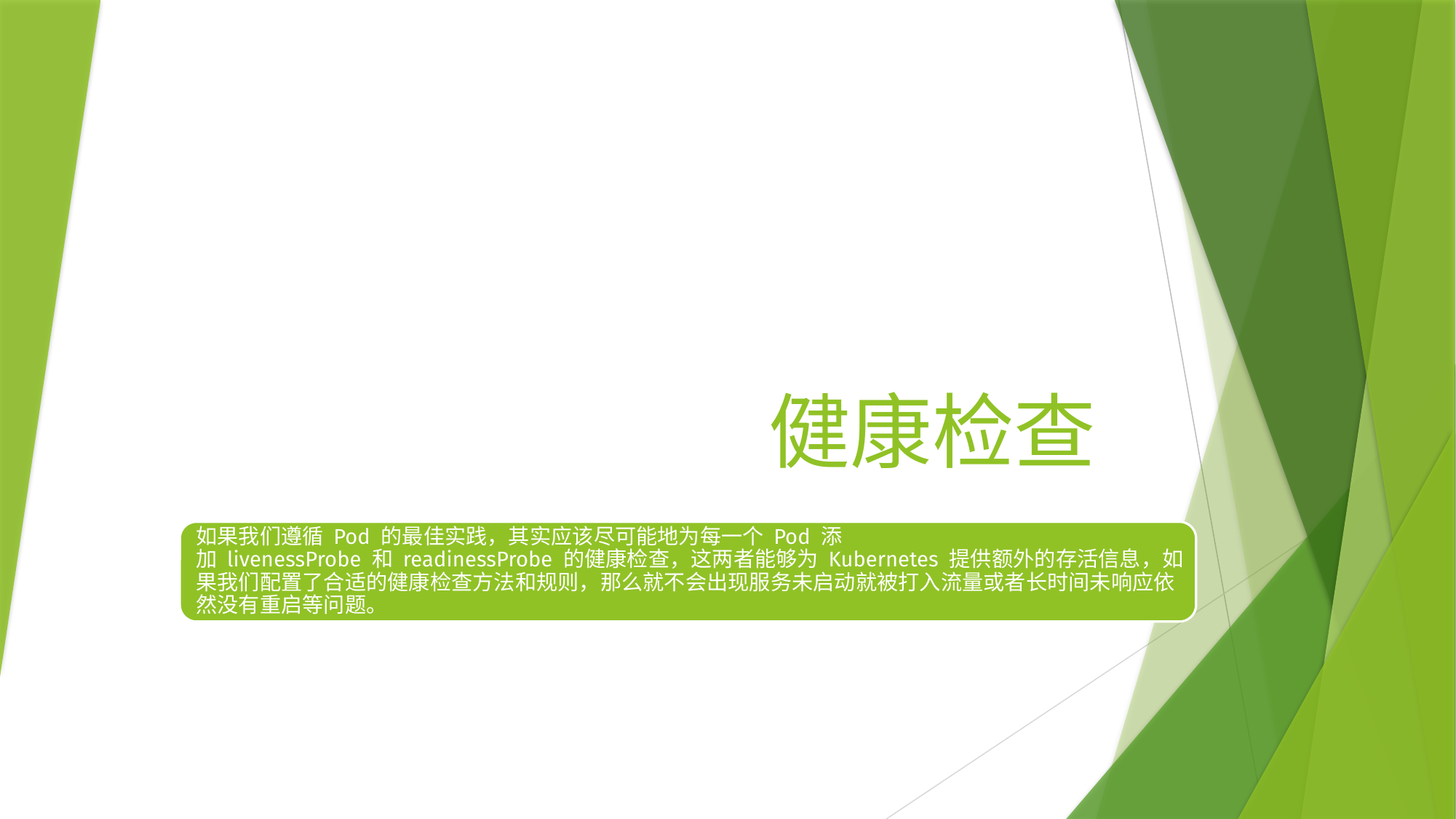

# 健康检查
如果我们遵循 Pod 的最佳实践，其实应该尽可能地为每一个 Pod 添加 livenessProbe 和 readinessProbe 的健康检查，这两者能够为 Kubernetes 提供额外的存活信息，如果我们配置了合适的健康检查方法和规则，那么就不会出现服务未启动就被打入流量或者长时间未响应依然没有重启等问题。